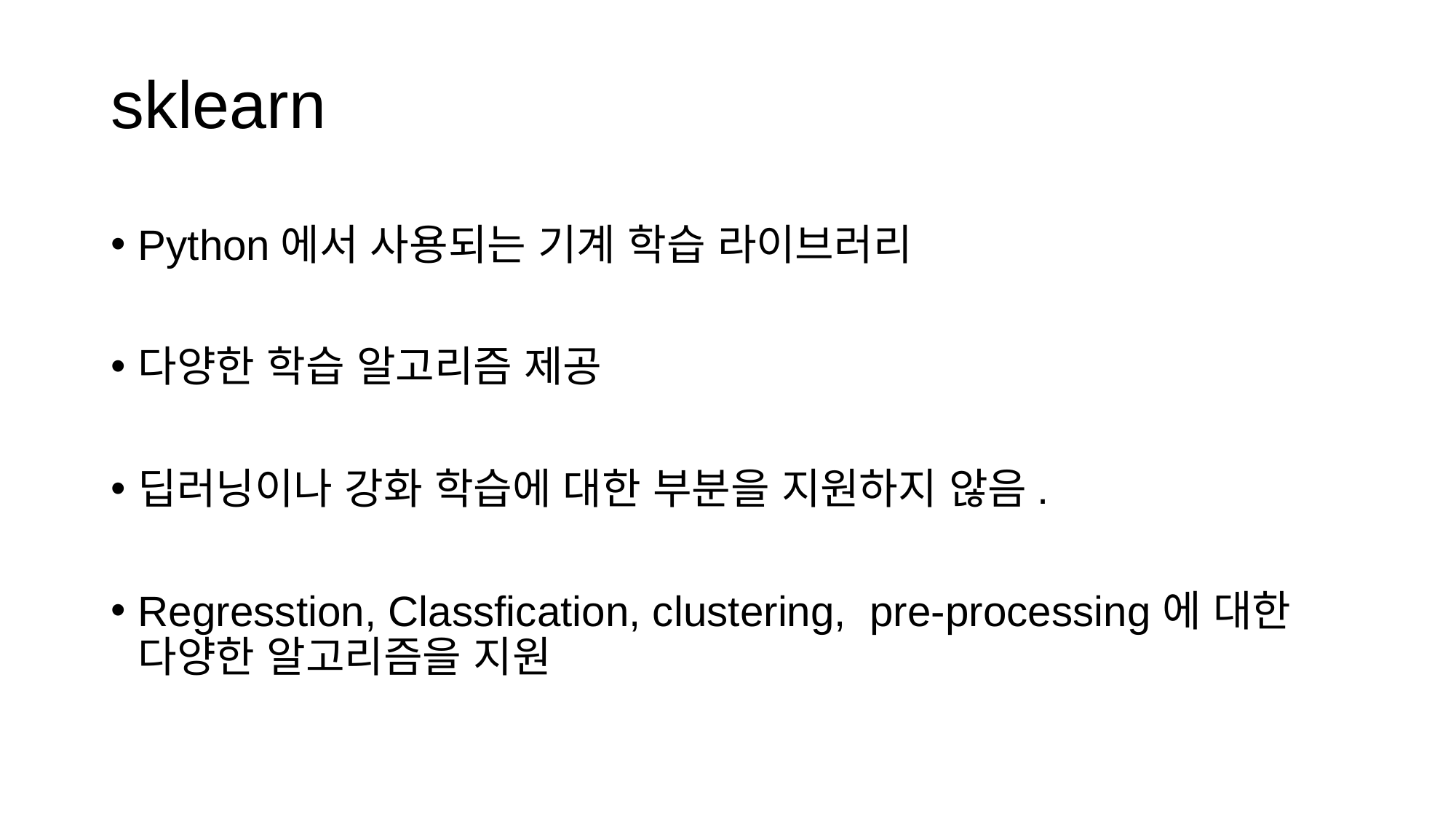

# sklearn
Python에서 사용되는 기계 학습 라이브러리

다양한 학습 알고리즘 제공

딥러닝이나 강화 학습에 대한 부분을 지원하지 않음.

Regresstion, Classfication, clustering,  pre-processing에 대한 다양한 알고리즘을 지원